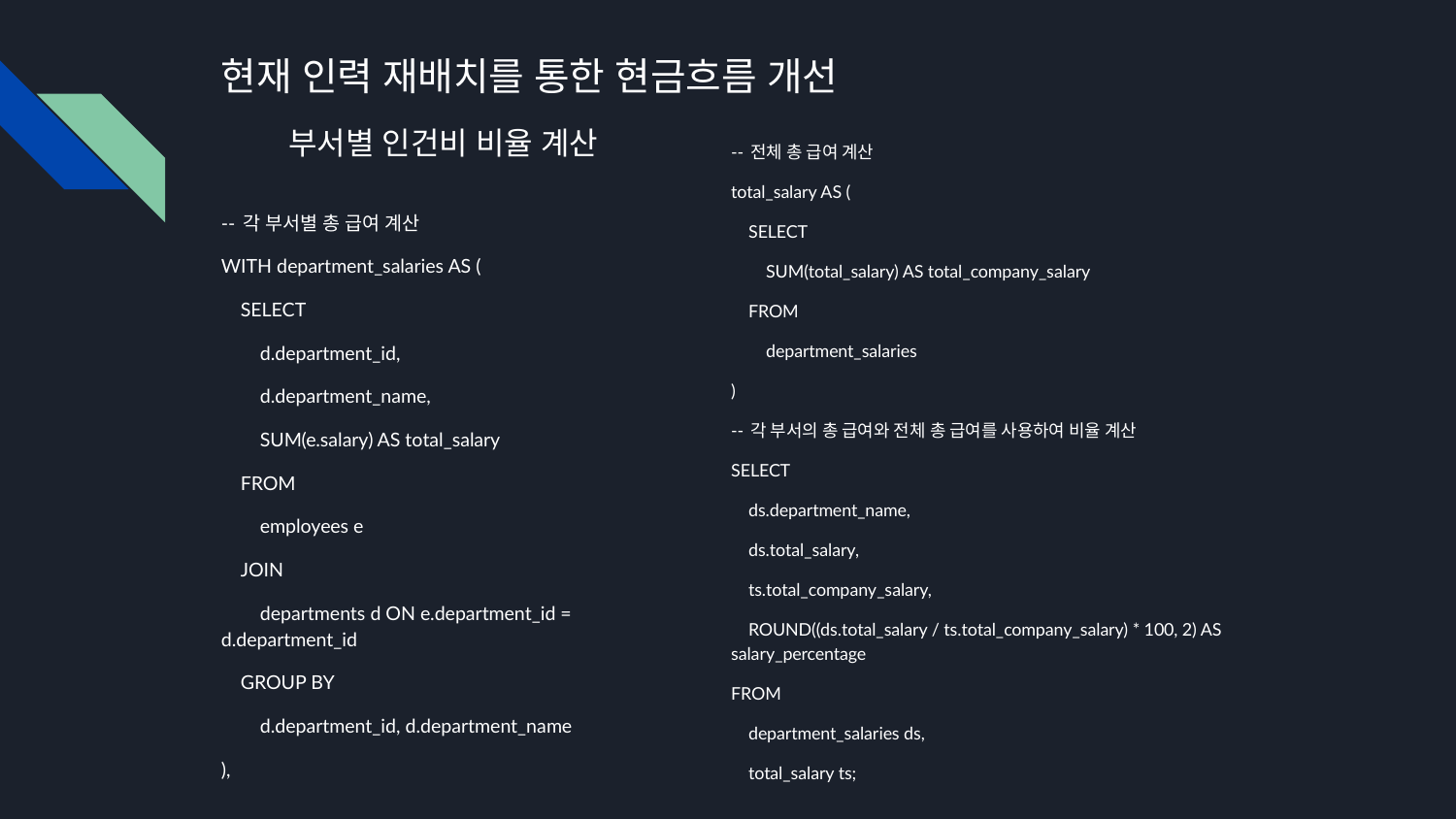

# 현재 인력 재배치를 통한 현금흐름 개선
부서별 인건비 비율 계산
-- 전체 총 급여 계산
total_salary AS (
    SELECT
        SUM(total_salary) AS total_company_salary
    FROM
        department_salaries
)
-- 각 부서의 총 급여와 전체 총 급여를 사용하여 비율 계산
SELECT
    ds.department_name,
    ds.total_salary,
    ts.total_company_salary,
    ROUND((ds.total_salary / ts.total_company_salary) * 100, 2) AS salary_percentage
FROM
    department_salaries ds,
    total_salary ts;

-- 각 부서별 총 급여 계산
WITH department_salaries AS (
    SELECT
        d.department_id,
        d.department_name,
        SUM(e.salary) AS total_salary
    FROM
        employees e
    JOIN
        departments d ON e.department_id = d.department_id
    GROUP BY
        d.department_id, d.department_name
),